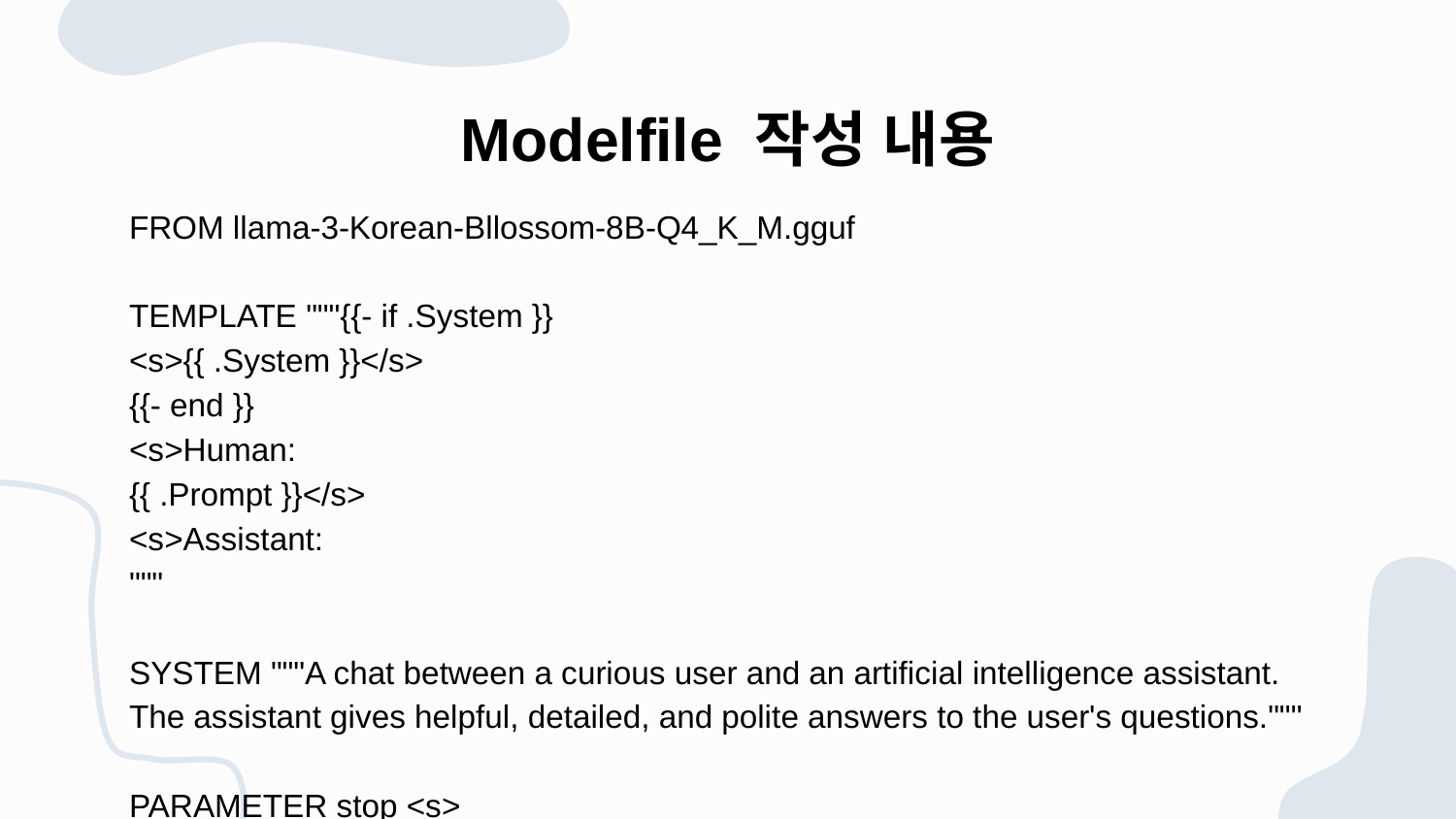

# Modelfile 작성 내용
FROM llama-3-Korean-Bllossom-8B-Q4_K_M.gguf

TEMPLATE """{{- if .System }}
<s>{{ .System }}</s>
{{- end }}
<s>Human:
{{ .Prompt }}</s>
<s>Assistant:
"""

SYSTEM """A chat between a curious user and an artificial intelligence assistant. The assistant gives helpful, detailed, and polite answers to the user's questions."""

PARAMETER stop <s>
PARAMETER stop </s>